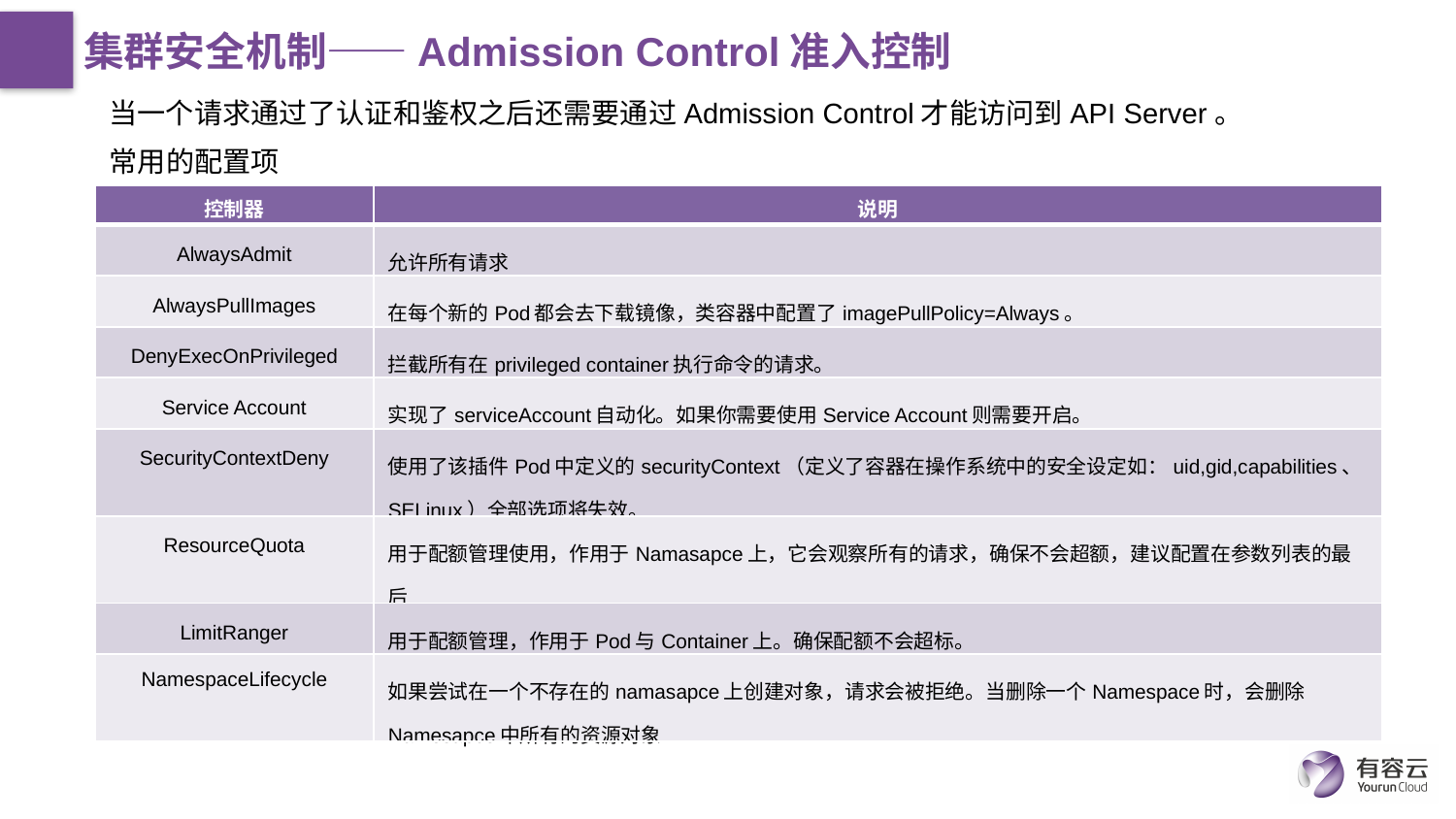

# 集群安全机制——Admission Control准入控制
当一个请求通过了认证和鉴权之后还需要通过Admission Control才能访问到API Server。
常用的配置项
| 控制器 | 说明 |
| --- | --- |
| AlwaysAdmit | 允许所有请求 |
| AlwaysPullImages | 在每个新的Pod都会去下载镜像，类容器中配置了imagePullPolicy=Always。 |
| DenyExecOnPrivileged | 拦截所有在privileged container执行命令的请求。 |
| Service Account | 实现了serviceAccount自动化。如果你需要使用Service Account则需要开启。 |
| SecurityContextDeny | 使用了该插件Pod中定义的securityContext（定义了容器在操作系统中的安全设定如：uid,gid,capabilities、SELinux）全部选项将失效。 |
| ResourceQuota | 用于配额管理使用，作用于Namasapce上，它会观察所有的请求，确保不会超额，建议配置在参数列表的最后 |
| LimitRanger | 用于配额管理，作用于Pod与Container上。确保配额不会超标。 |
| NamespaceLifecycle | 如果尝试在一个不存在的namasapce上创建对象，请求会被拒绝。当删除一个Namespace时，会删除Namesapce中所有的资源对象 |